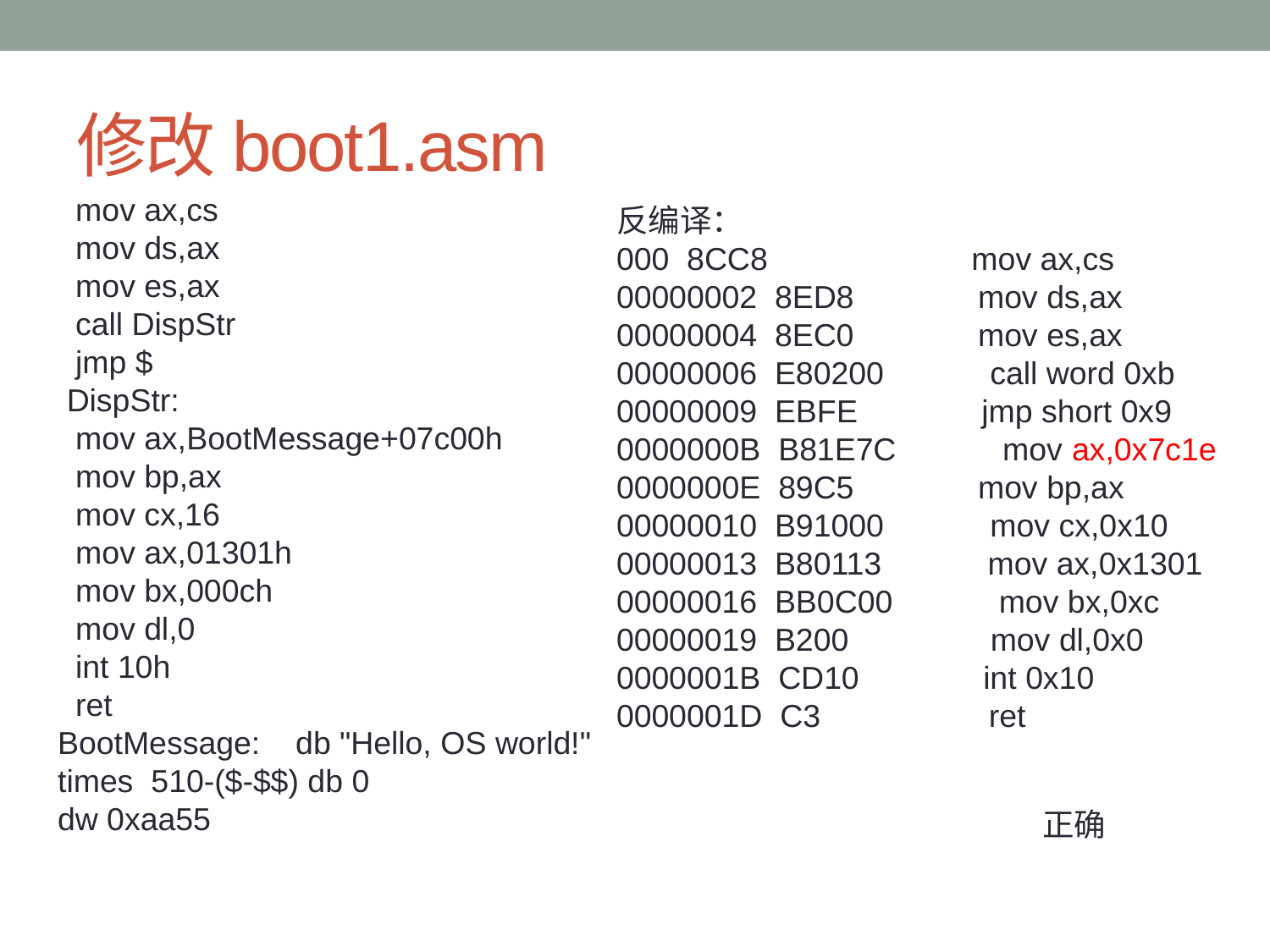

# 修改boot1.asm
  mov ax,cs
  mov ds,ax
  mov es,ax
  call DispStr
  jmp $
 DispStr:
  mov ax,BootMessage+07c00h
  mov bp,ax
  mov cx,16
  mov ax,01301h
  mov bx,000ch
  mov dl,0
  int 10h
  ret
BootMessage:    db "Hello, OS world!"
times  510-($-$$) db 0
dw 0xaa55
反编译：
000  8CC8                       mov ax,cs
00000002  8ED8              mov ds,ax
00000004  8EC0              mov es,ax
00000006  E80200            call word 0xb
00000009  EBFE              jmp short 0x9
0000000B  B81E7C            mov ax,0x7c1e
0000000E  89C5              mov bp,ax
00000010  B91000            mov cx,0x10
00000013  B80113            mov ax,0x1301
00000016  BB0C00            mov bx,0xc
00000019  B200                mov dl,0x0
0000001B  CD10              int 0x10
0000001D  C3                   ret

正确